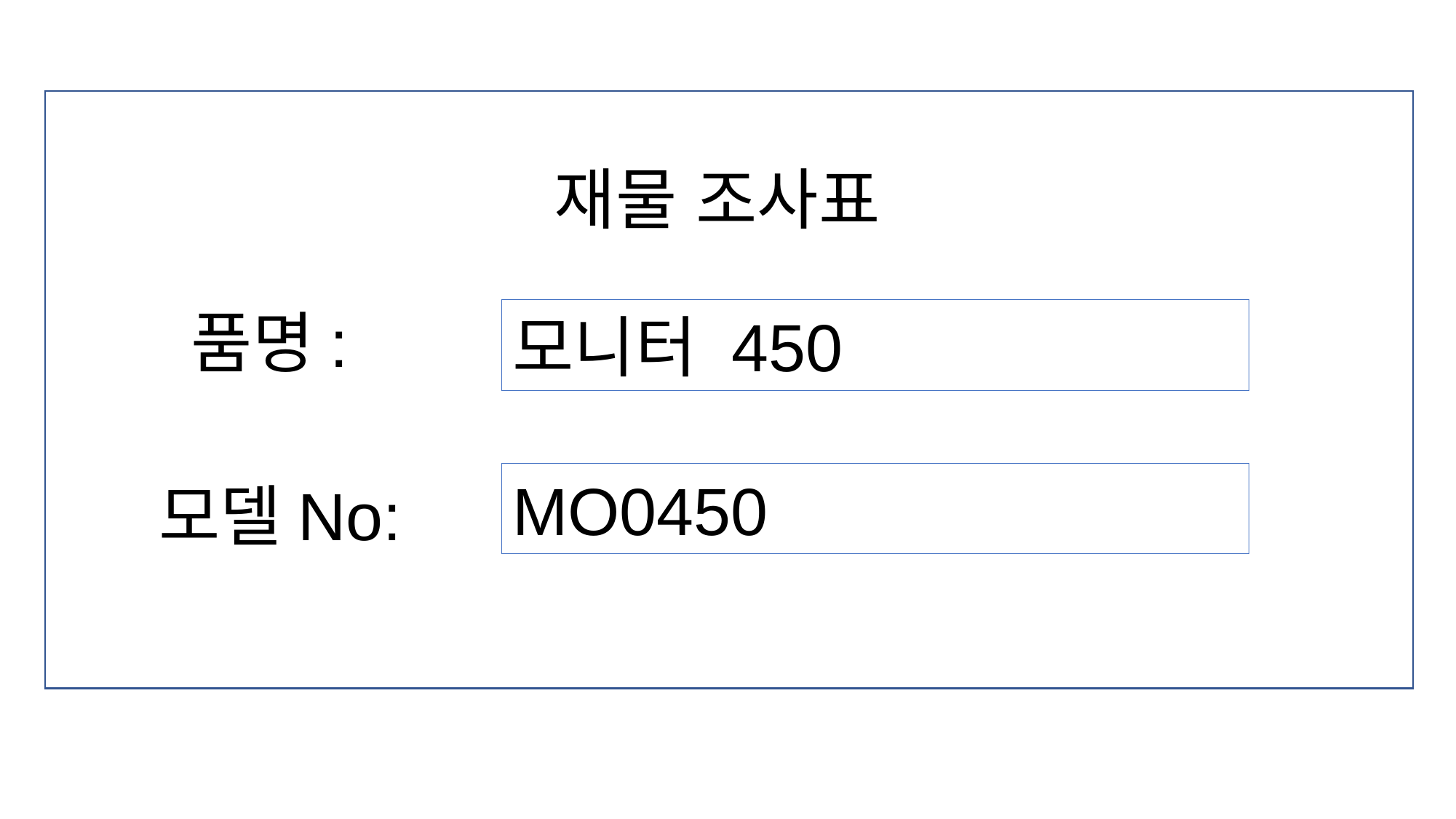

재물 조사표
품명:
모니터 450
MO0450
모델No: